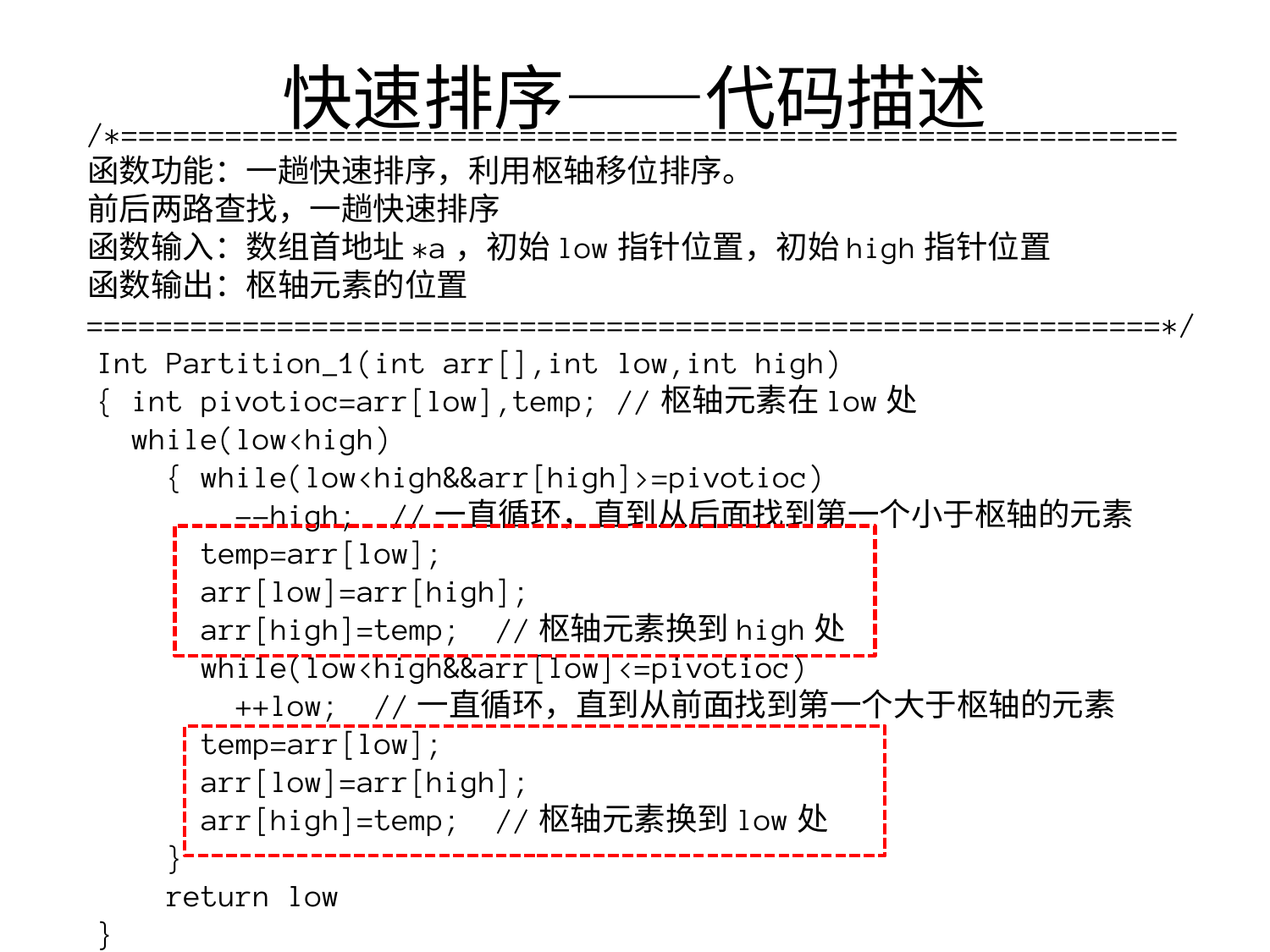

# 快速排序——代码描述
/*=============================================================
函数功能：一趟快速排序，利用枢轴移位排序。
前后两路查找，一趟快速排序
函数输入：数组首地址*a，初始low指针位置，初始high指针位置
函数输出：枢轴元素的位置==============================================================*/

Int Partition_1(int arr[],int low,int high)
{ int pivotioc=arr[low],temp; //枢轴元素在low处
  while(low<high)
    { while(low<high&&arr[high]>=pivotioc)
        --high;  //一直循环，直到从后面找到第一个小于枢轴的元素
      temp=arr[low];
      arr[low]=arr[high];
      arr[high]=temp;  //枢轴元素换到high处
      while(low<high&&arr[low]<=pivotioc)
        ++low;  //一直循环，直到从前面找到第一个大于枢轴的元素
      temp=arr[low];
      arr[low]=arr[high];
      arr[high]=temp;  //枢轴元素换到low处
    }
    return low
}